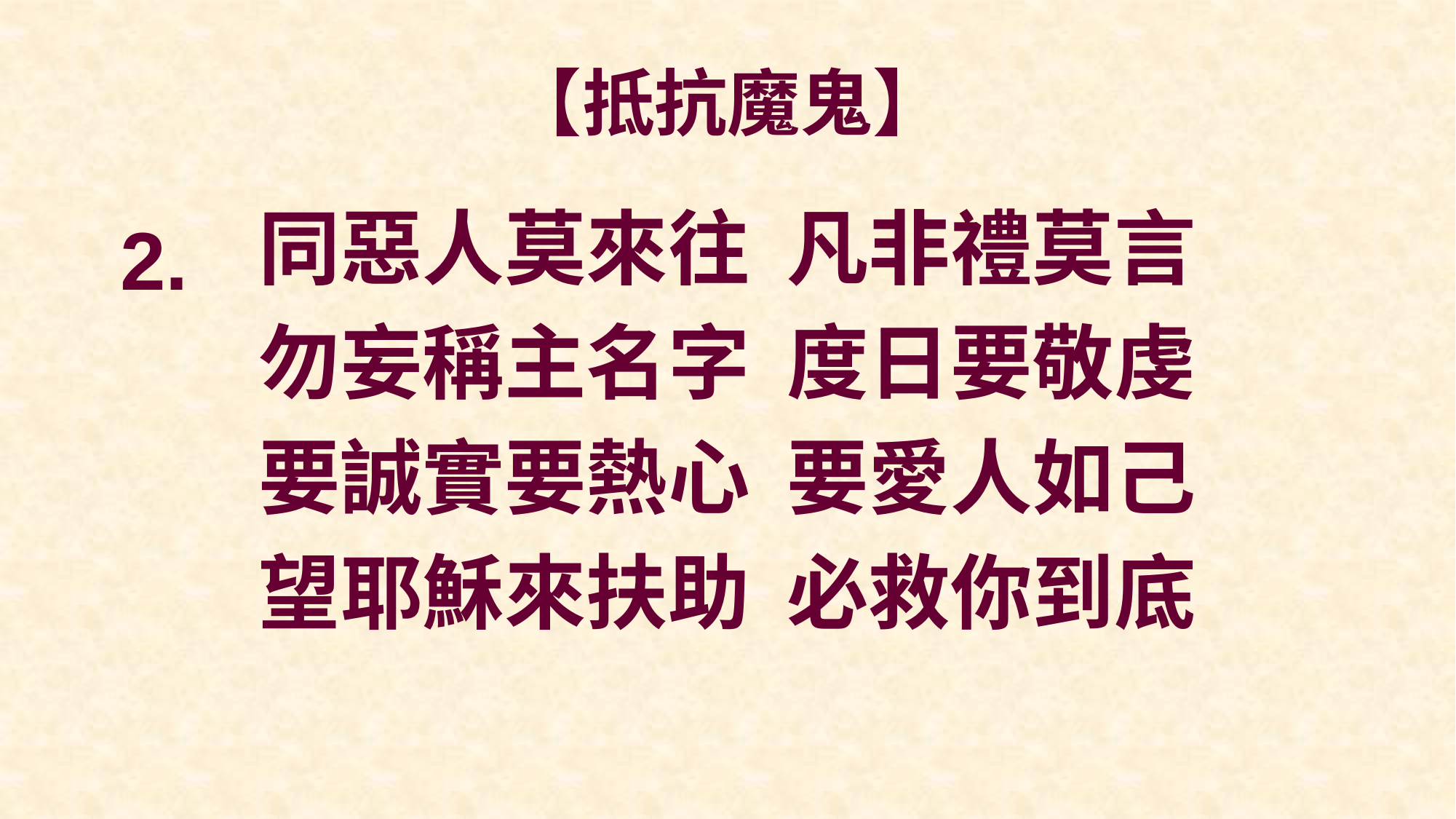

# 【抵抗魔鬼】
同惡人莫來往  凡非禮莫言
勿妄稱主名字  度日要敬虔
要誠實要熱心  要愛人如己
望耶穌來扶助  必救你到底
2.